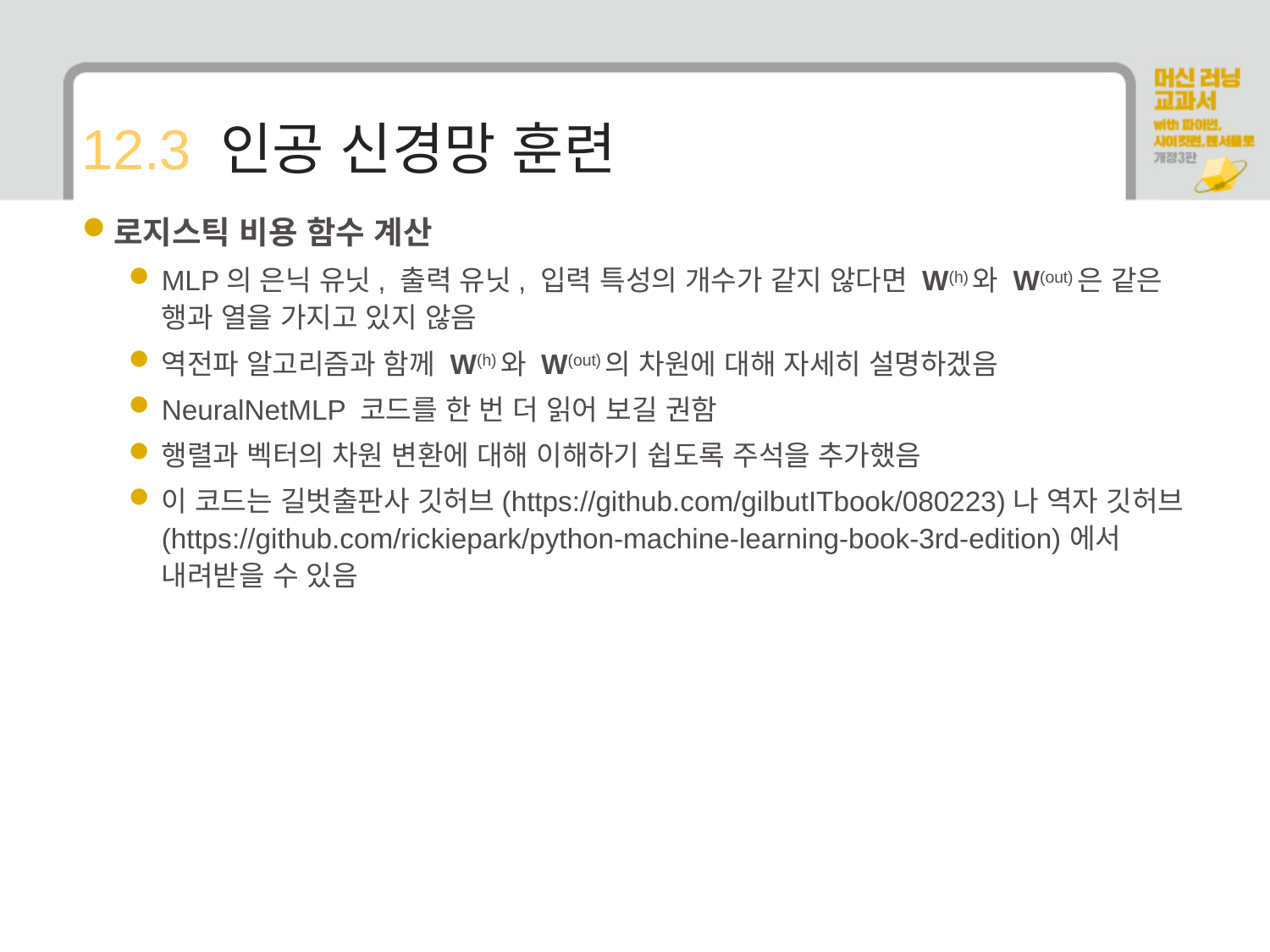

# 12.3 인공 신경망 훈련
로지스틱 비용 함수 계산
MLP의 은닉 유닛, 출력 유닛, 입력 특성의 개수가 같지 않다면 W(h)와 W(out)은 같은 행과 열을 가지고 있지 않음
역전파 알고리즘과 함께 W(h)와 W(out)의 차원에 대해 자세히 설명하겠음
NeuralNetMLP 코드를 한 번 더 읽어 보길 권함
행렬과 벡터의 차원 변환에 대해 이해하기 쉽도록 주석을 추가했음
이 코드는 길벗출판사 깃허브(https://github.com/gilbutITbook/080223)나 역자 깃허브(https://github.com/rickiepark/python-machine-learning-book-3rd-edition)에서 내려받을 수 있음